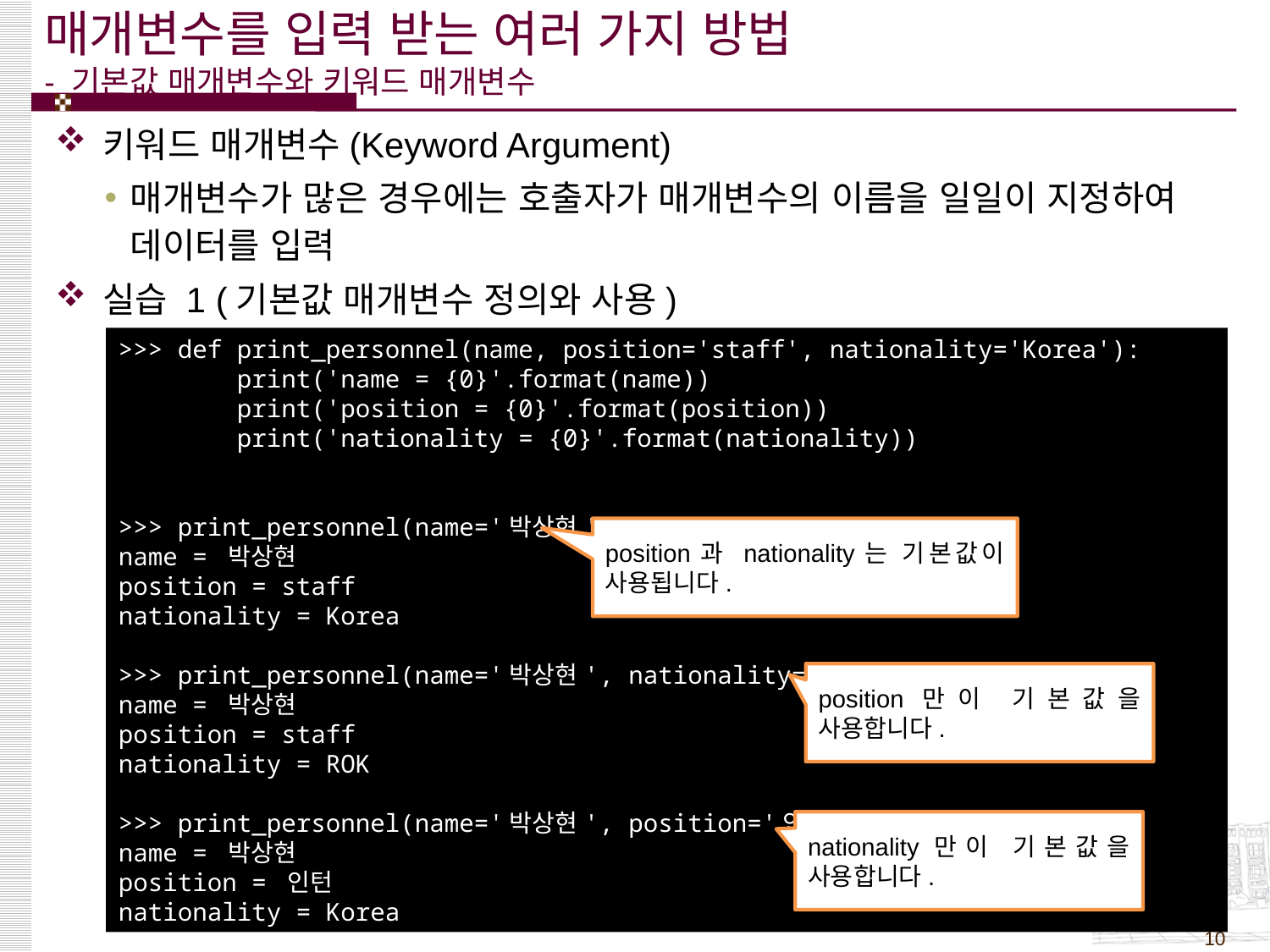

# 매개변수를 입력 받는 여러 가지 방법 - 기본값 매개변수와 키워드 매개변수
키워드 매개변수(Keyword Argument)
매개변수가 많은 경우에는 호출자가 매개변수의 이름을 일일이 지정하여 데이터를 입력
실습 1 (기본값 매개변수 정의와 사용)
>>> def print_personnel(name, position='staff', nationality='Korea'):
        print('name = {0}'.format(name))
        print('position = {0}'.format(position))
        print('nationality = {0}'.format(nationality))

>>> print_personnel(name='박상현')
name = 박상현
position = staff
nationality = Korea

>>> print_personnel(name='박상현', nationality='ROK')
name = 박상현
position = staff
nationality = ROK

>>> print_personnel(name='박상현', position='인턴')
name = 박상현
position = 인턴
nationality = Korea
position과 nationality는 기본값이 사용됩니다.
position만이 기본값을 사용합니다.
nationality만이 기본값을 사용합니다.